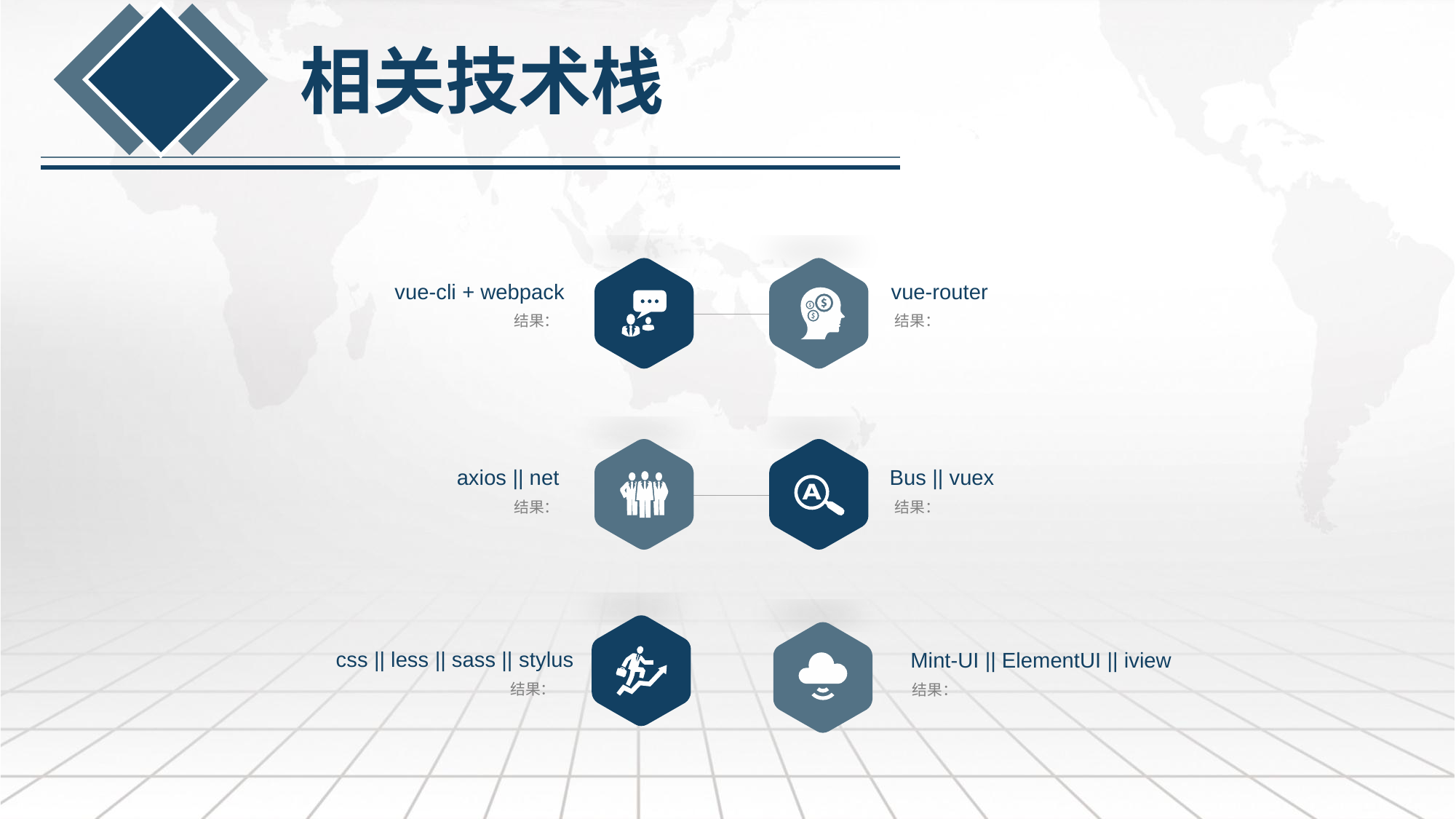

相关技术栈

vue-cli + webpack
vue-router

结果：
结果：

axios || net
Bus || vuex

结果：
结果：

css || less || sass || stylus
Mint-UI || ElementUI || iview

结果：
结果：